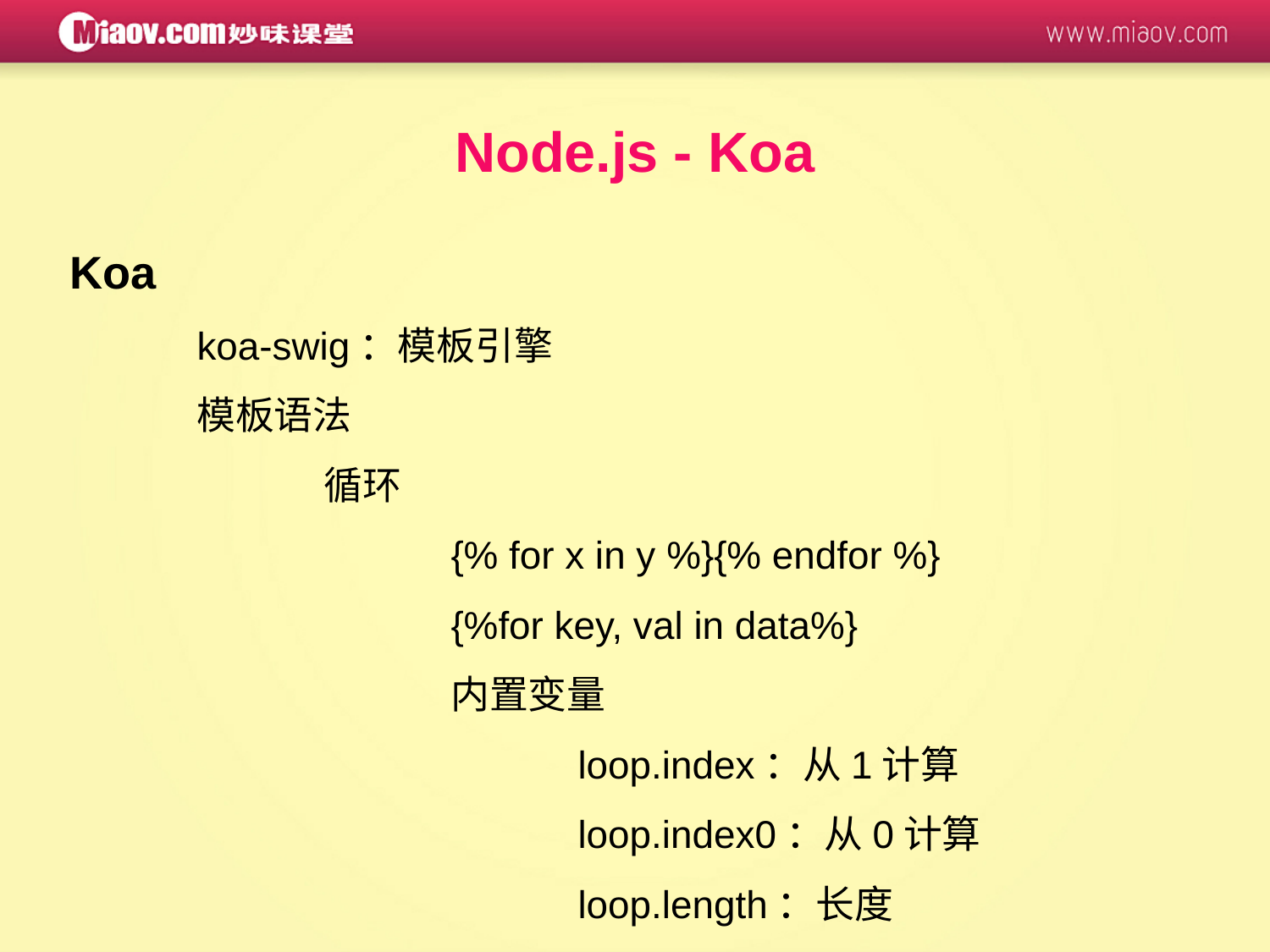

Node.js - Koa
Koa
	koa-swig：模板引擎
	模板语法
		循环
			{% for x in y %}{% endfor %}
			{%for key, val in data%}
			内置变量
				loop.index：从1计算
				loop.index0：从0计算
				loop.length：长度